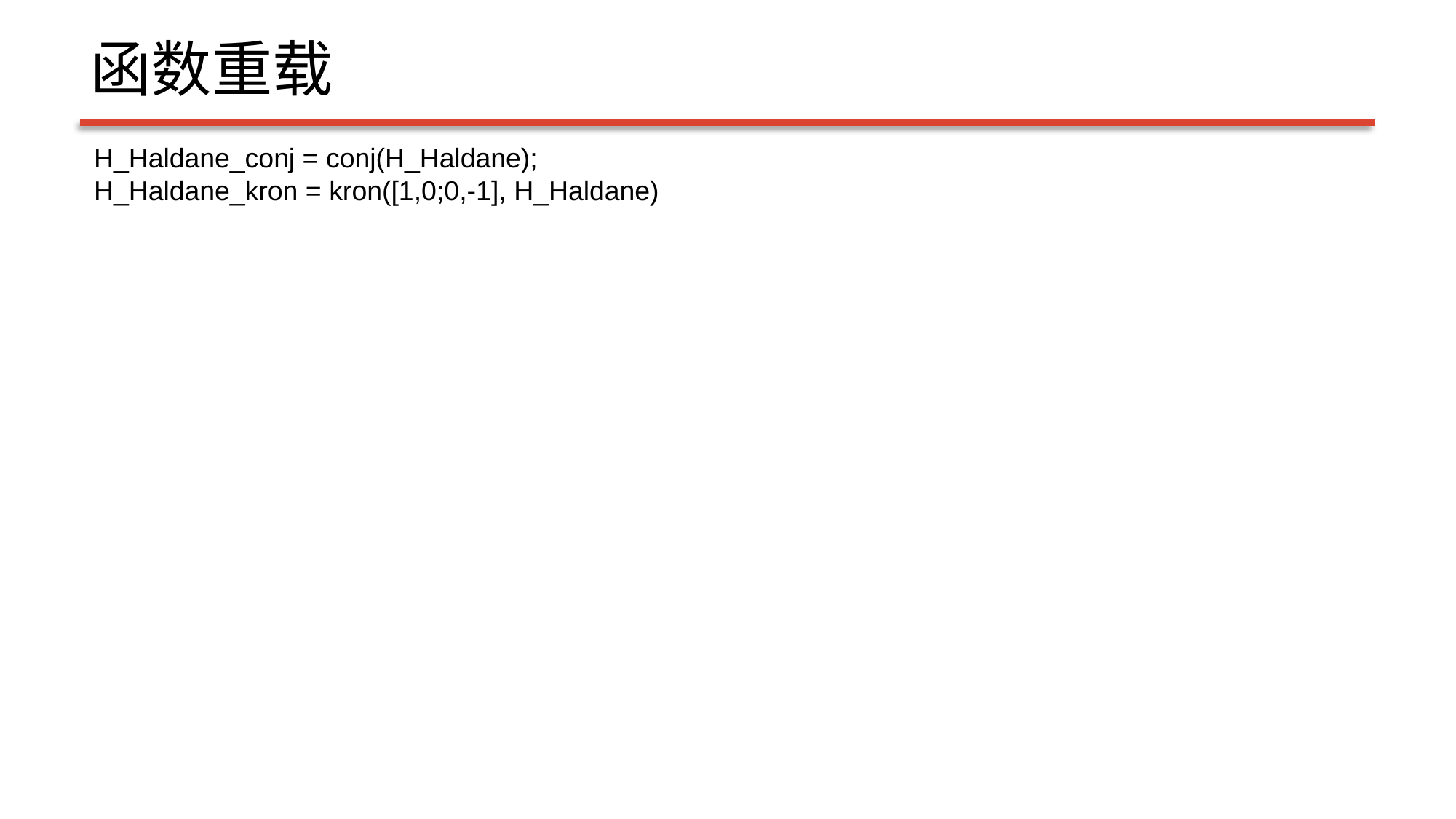

# 函数重载
H_Haldane_conj = conj(H_Haldane);
H_Haldane_kron = kron([1,0;0,-1], H_Haldane)